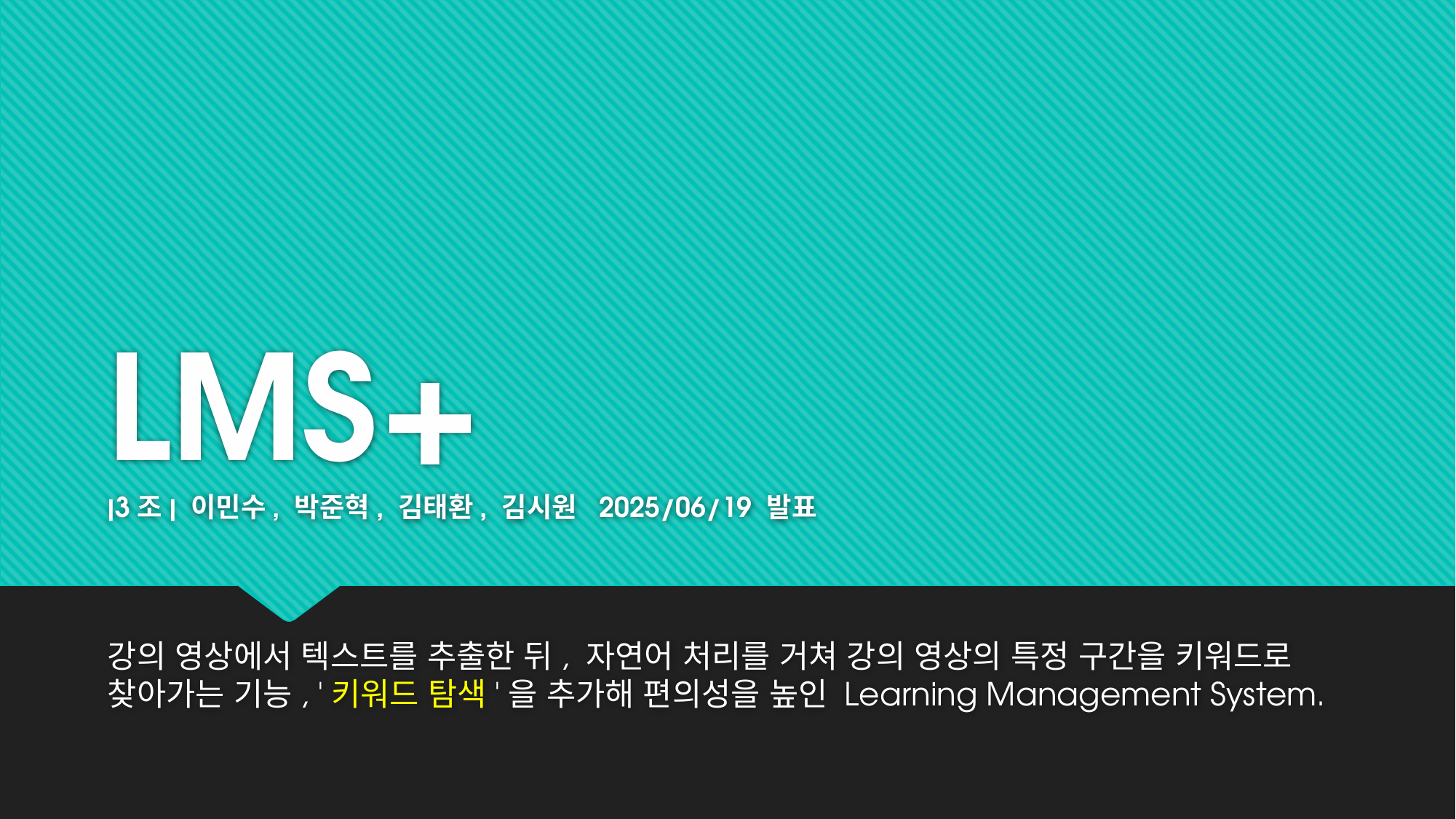

# LMS+ |3조| 이민수, 박준혁, 김태환, 김시원  2025/06/19 발표
강의 영상에서 텍스트를 추출한 뒤, 자연어 처리를 거쳐 강의 영상의 특정 구간을 키워드로 찾아가는 기능, '키워드 탐색'을 추가해 편의성을 높인 Learning Management System.